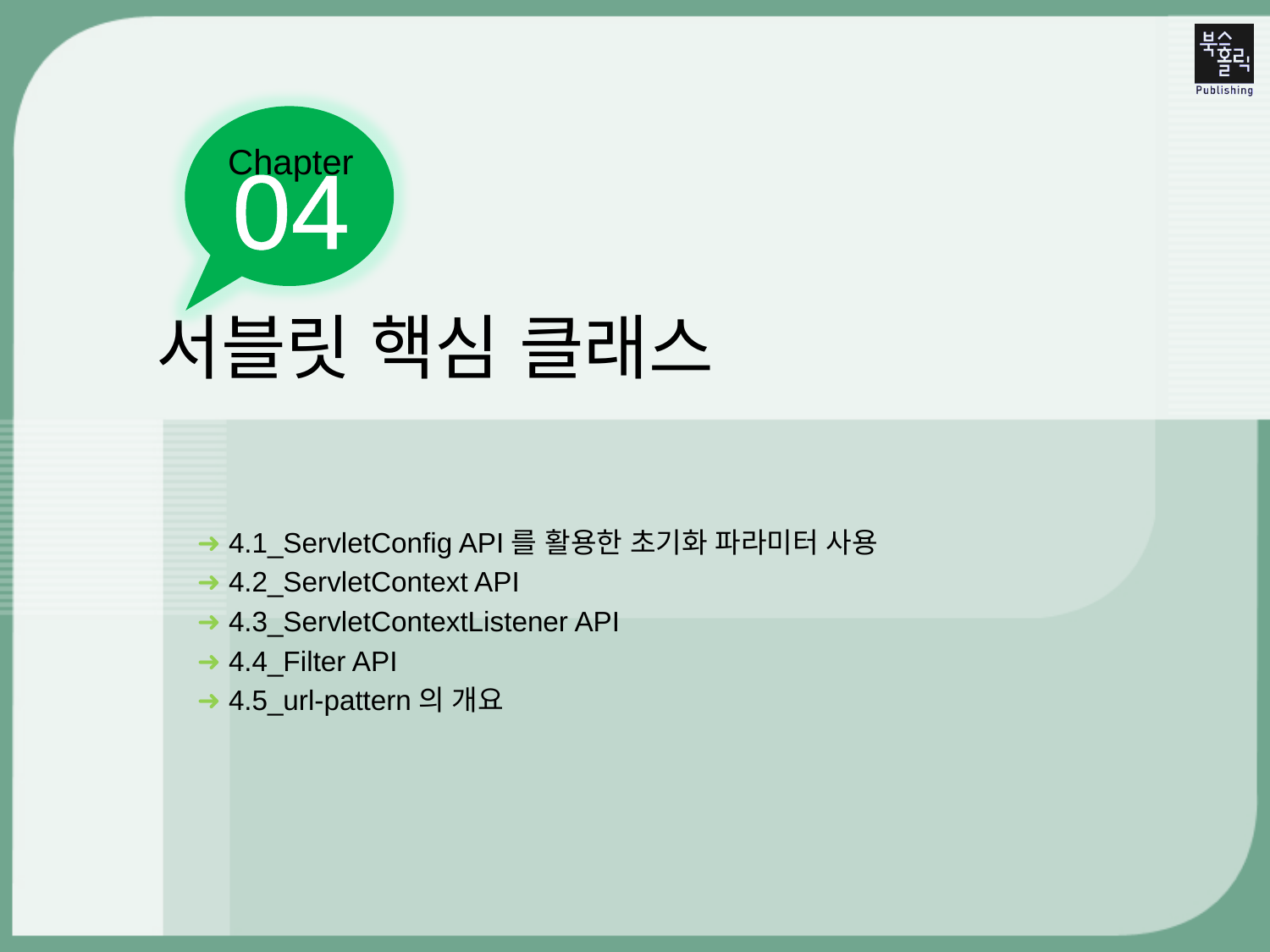

Chapter
04

# 서블릿 핵심 클래스
➜ 4.1_ServletConfig API를 활용한 초기화 파라미터 사용
➜ 4.2_ServletContext API
➜ 4.3_ServletContextListener API
➜ 4.4_Filter API
➜ 4.5_url-pattern의 개요